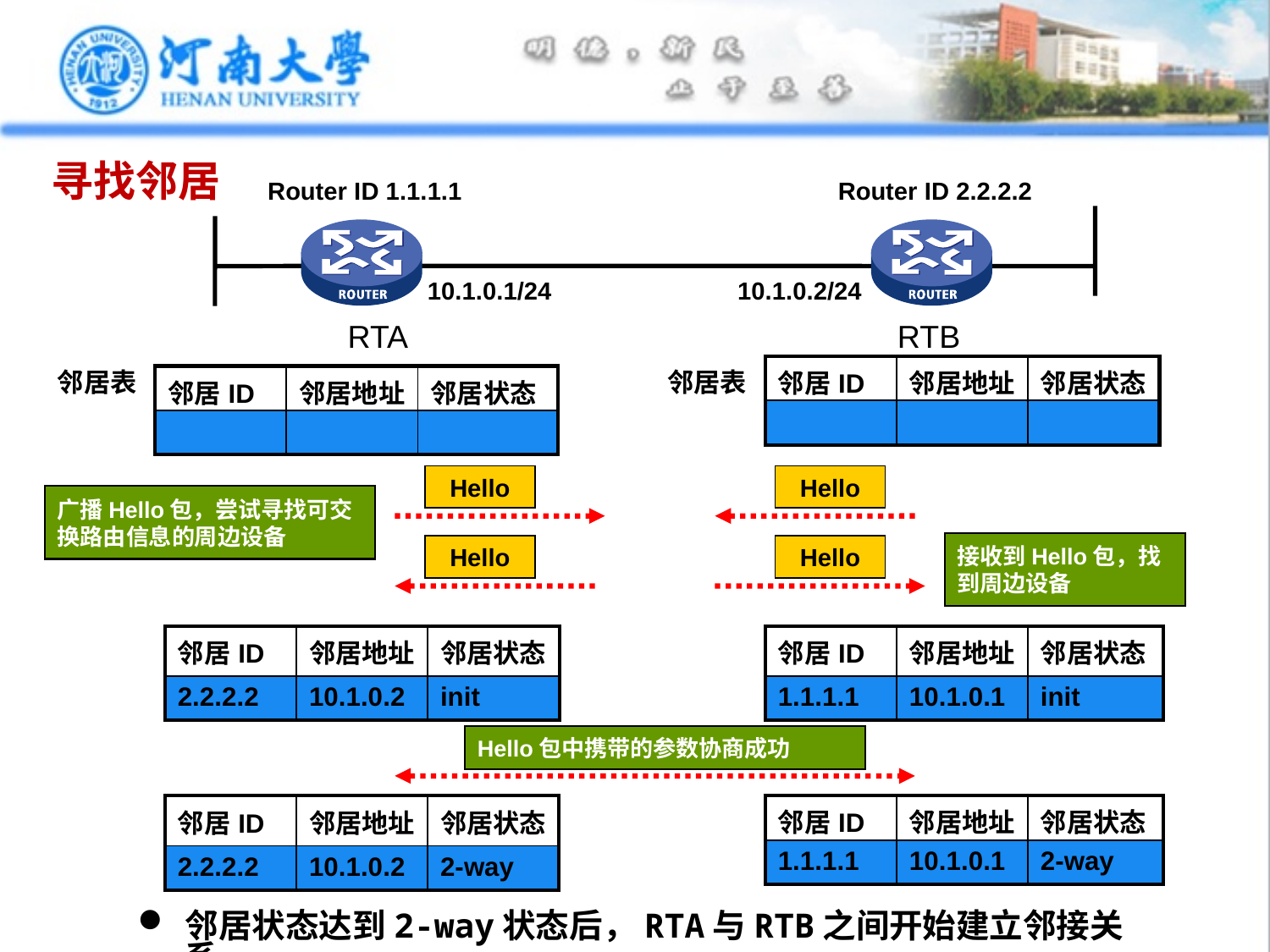

# 寻找邻居
Router ID 1.1.1.1
Router ID 2.2.2.2

10.1.0.1/24
10.1.0.2/24

RTA
RTB
邻居表
邻居表
| 邻居ID | 邻居地址 | 邻居状态 |
| --- | --- | --- |
|  |  |  |
| 邻居ID | 邻居地址 | 邻居状态 |
| --- | --- | --- |
|  |  |  |
Hello
Hello
广播Hello包，尝试寻找可交换路由信息的周边设备

接收到Hello包，找到周边设备
Hello
Hello

| 邻居ID | 邻居地址 | 邻居状态 |
| --- | --- | --- |
| 2.2.2.2 | 10.1.0.2 | init |
| 邻居ID | 邻居地址 | 邻居状态 |
| --- | --- | --- |
| 1.1.1.1 | 10.1.0.1 | init |
Hello包中携带的参数协商成功

| 邻居ID | 邻居地址 | 邻居状态 |
| --- | --- | --- |
| 2.2.2.2 | 10.1.0.2 | 2-way |
| 邻居ID | 邻居地址 | 邻居状态 |
| --- | --- | --- |
| 1.1.1.1 | 10.1.0.1 | 2-way |
邻居状态达到2-way状态后，RTA与RTB之间开始建立邻接关系